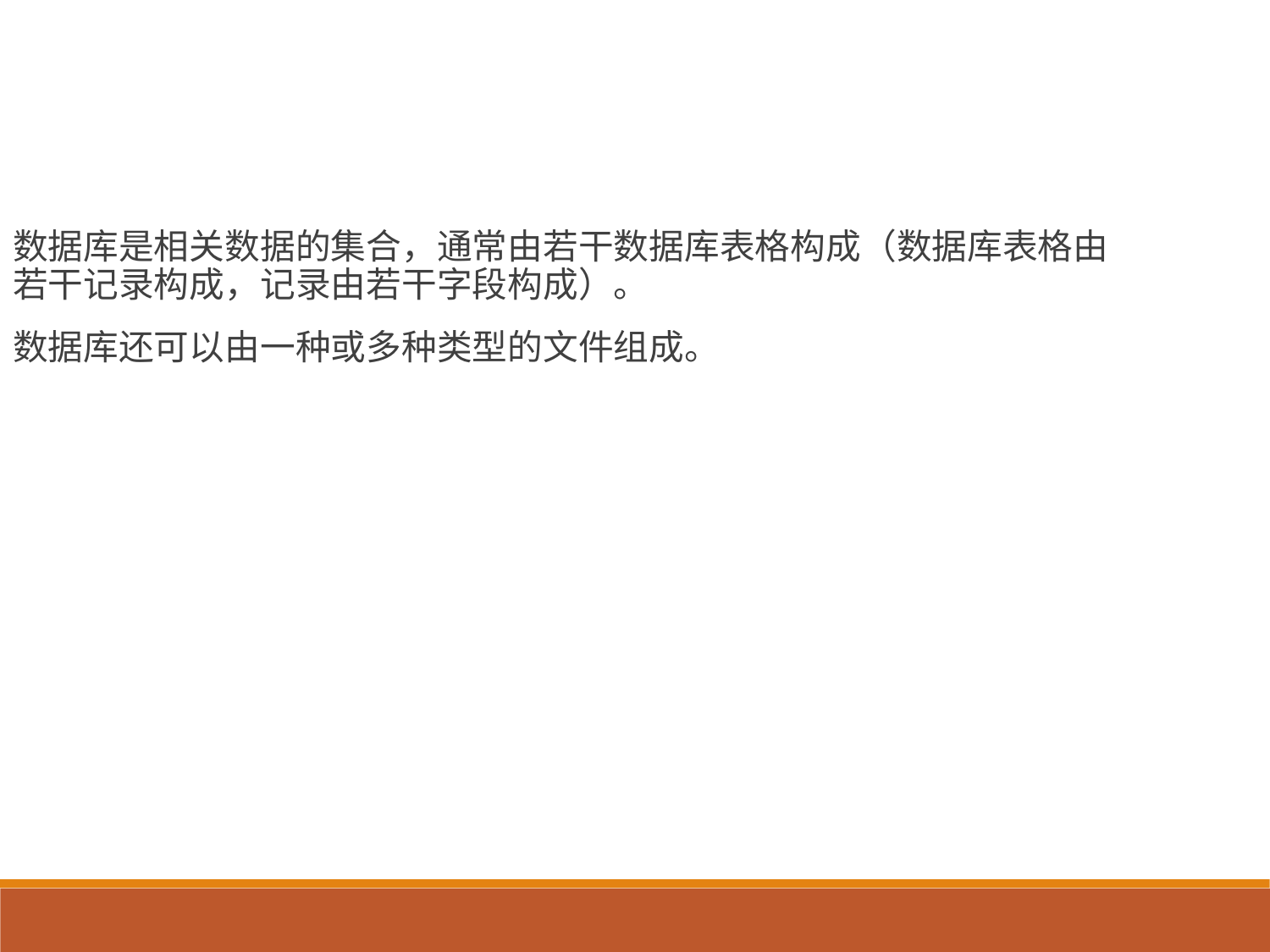

数据库是相关数据的集合，通常由若干数据库表格构成（数据库表格由若干记录构成，记录由若干字段构成）。
数据库还可以由一种或多种类型的文件组成。